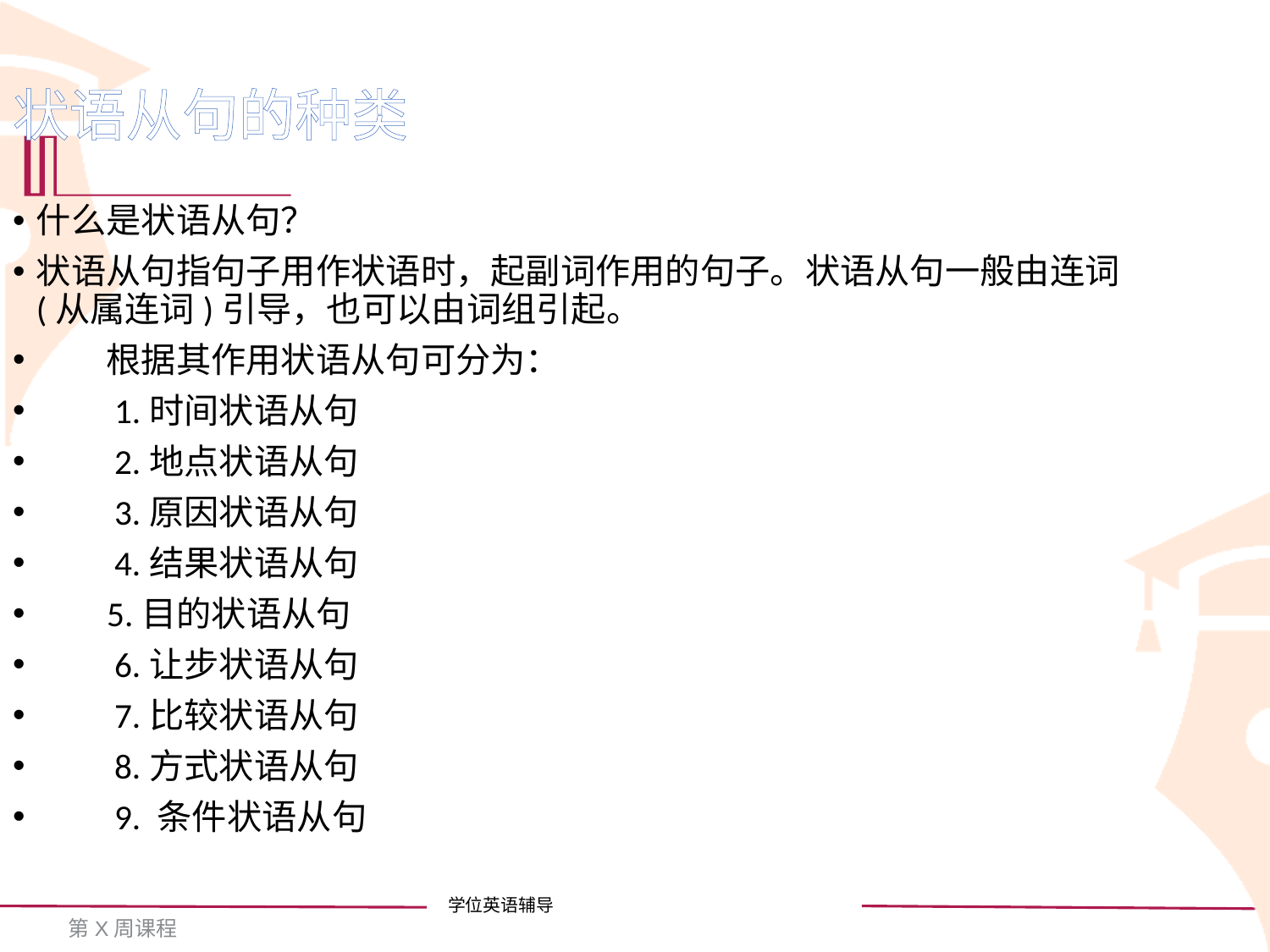

状语从句的种类
什么是状语从句？
状语从句指句子用作状语时，起副词作用的句子。状语从句一般由连词(从属连词)引导，也可以由词组引起。
　　根据其作用状语从句可分为：
　　1.时间状语从句
　　2.地点状语从句
　　3.原因状语从句
　　4.结果状语从句
         5.目的状语从句
　　6.让步状语从句
　　7.比较状语从句
　　8.方式状语从句
　　9. 条件状语从句